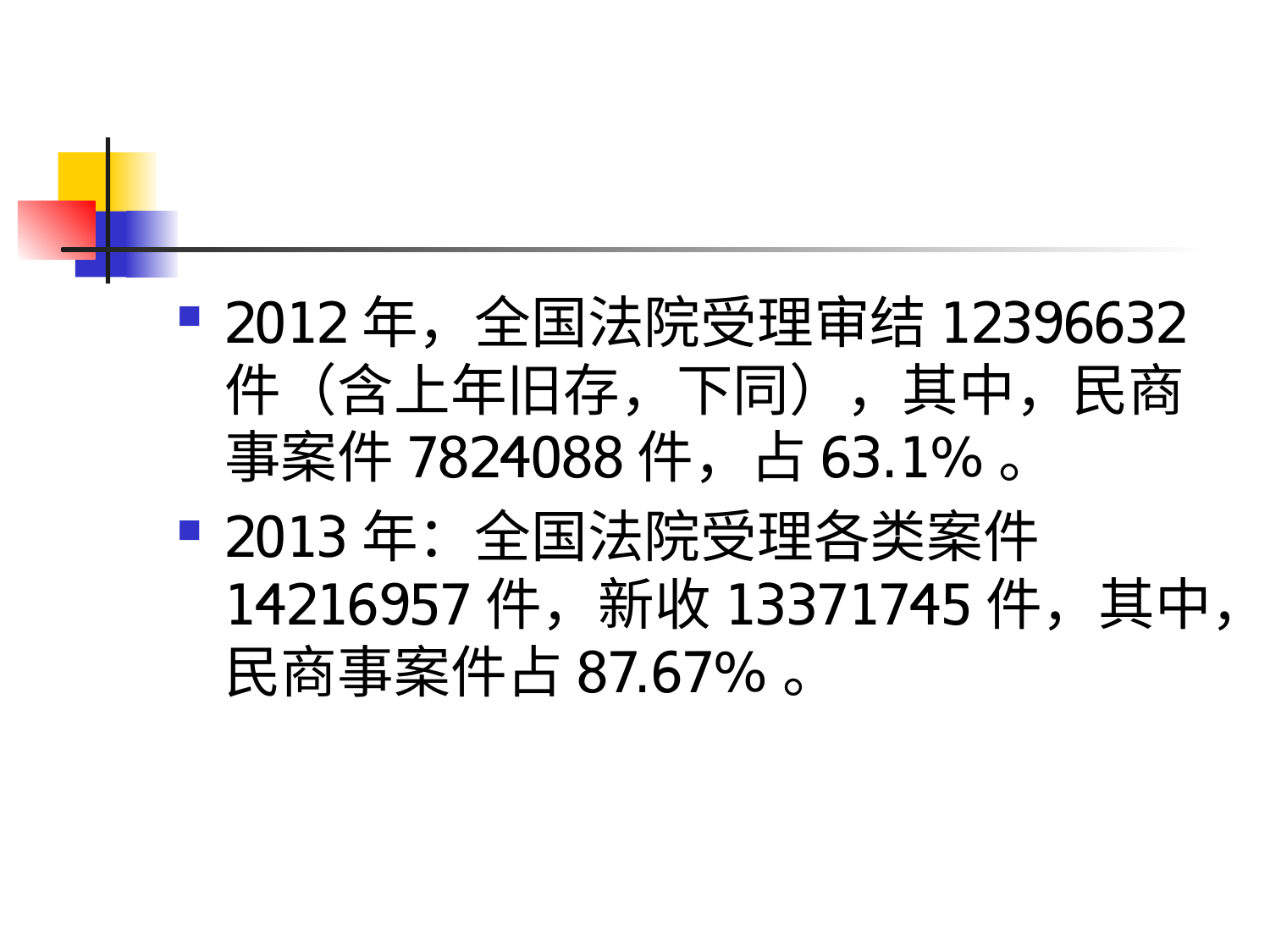

#
2012年，全国法院受理审结12396632件（含上年旧存，下同），其中，民商事案件7824088件，占63.1%。
2013年：全国法院受理各类案件14216957件，新收13371745件，其中，民商事案件占87.67%。